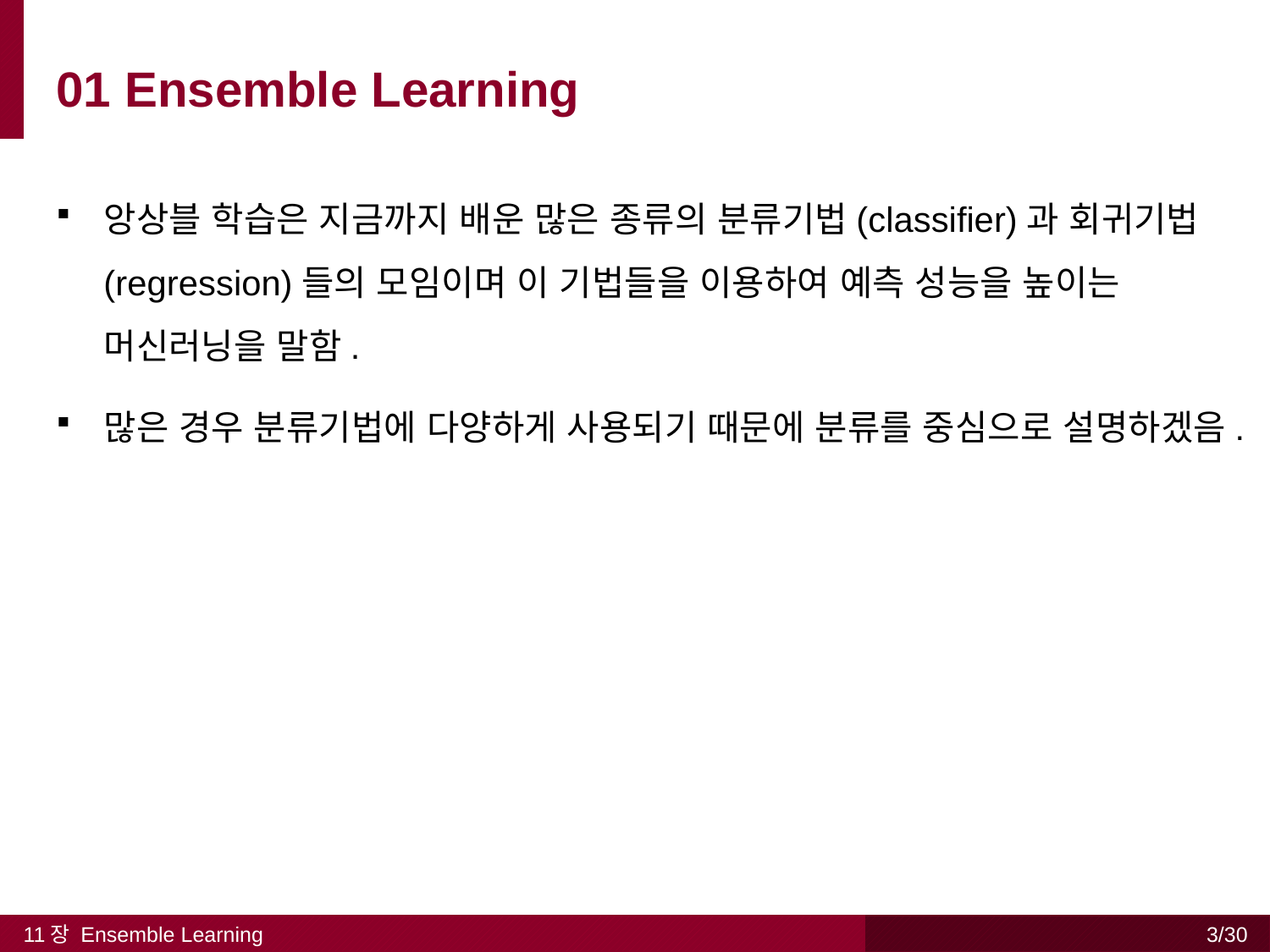

01 Ensemble Learning
앙상블 학습은 지금까지 배운 많은 종류의 분류기법(classifier)과 회귀기법(regression)들의 모임이며 이 기법들을 이용하여 예측 성능을 높이는
머신러닝을 말함.
많은 경우 분류기법에 다양하게 사용되기 때문에 분류를 중심으로 설명하겠음.
11장 Ensemble Learning
3/30